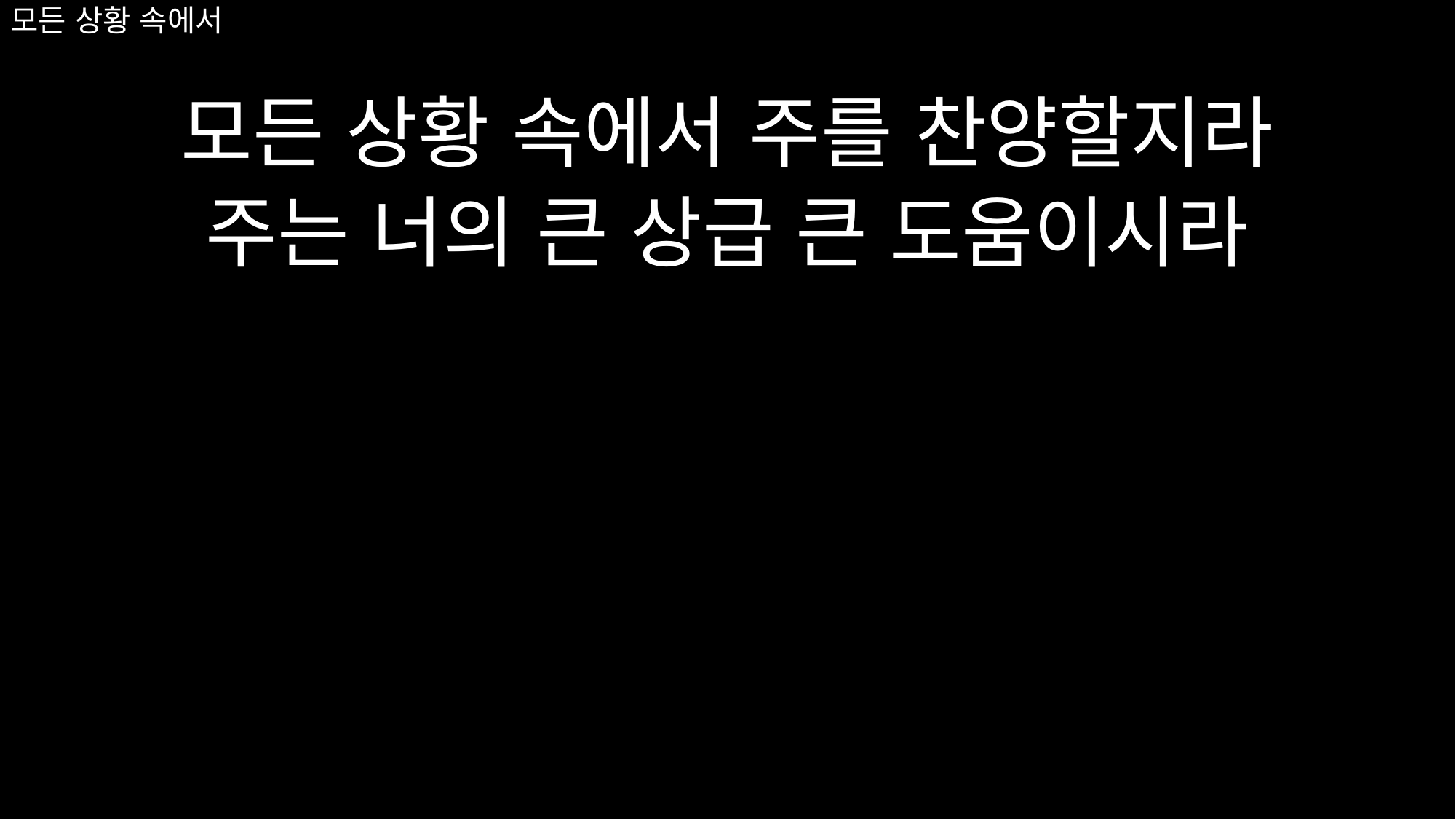

# 모든 상황 속에서
모든 상황 속에서 주를 찬양할지라
주는 너의 큰 상급 큰 도움이시라